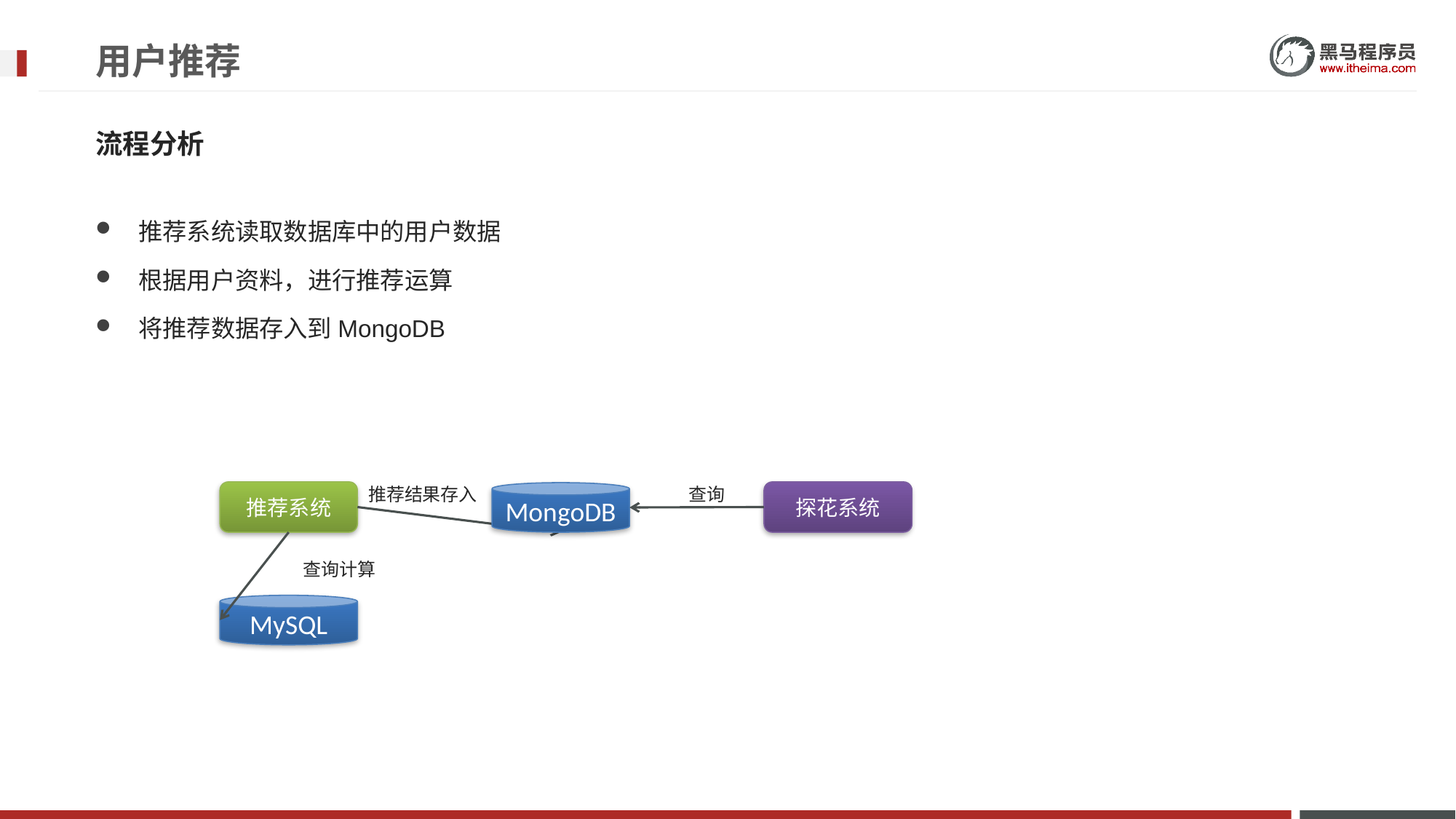

# 用户推荐
流程分析
推荐系统读取数据库中的用户数据
根据用户资料，进行推荐运算
将推荐数据存入到MongoDB
推荐结果存入
查询
探花系统
推荐系统
MongoDB
查询计算
MySQL